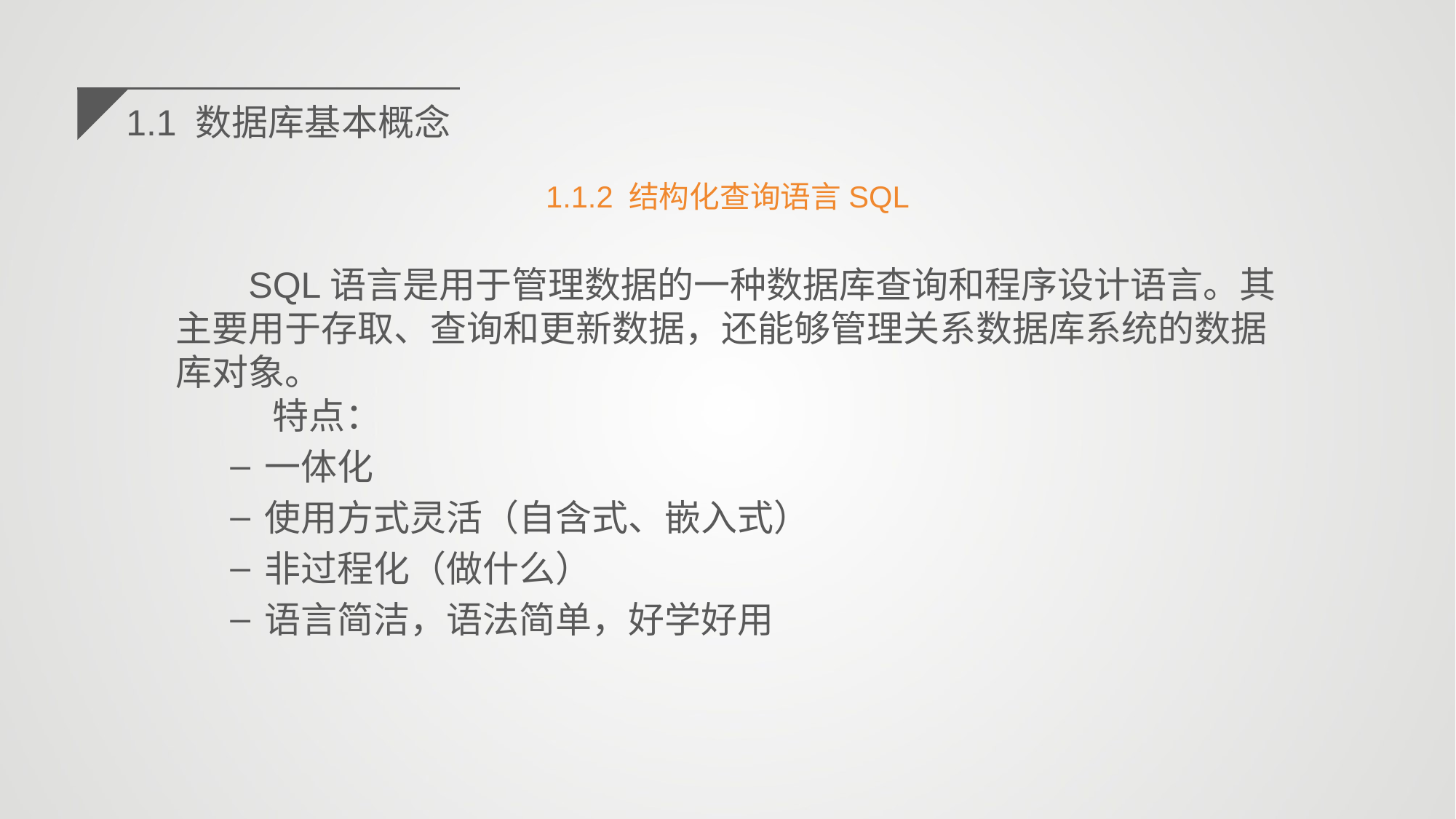

1.1 数据库基本概念

1.1.2 结构化查询语言SQL
SQL语言是用于管理数据的一种数据库查询和程序设计语言。其主要用于存取、查询和更新数据，还能够管理关系数据库系统的数据库对象。
特点：
一体化
使用方式灵活（自含式、嵌入式）
非过程化（做什么）
语言简洁，语法简单，好学好用